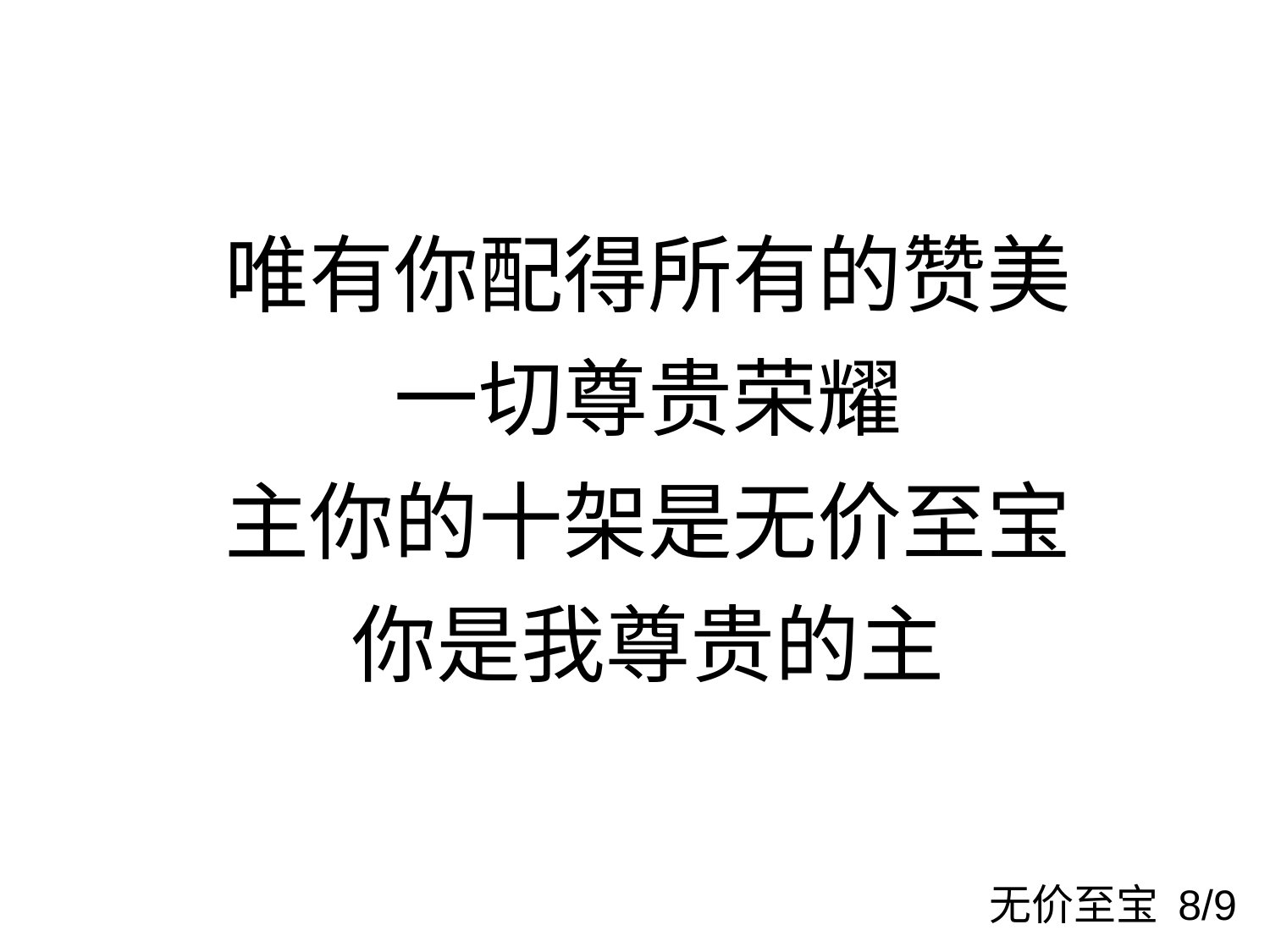

唯有你配得所有的赞美
一切尊贵荣耀
主你的十架是无价至宝
你是我尊贵的主
无价至宝 8/9